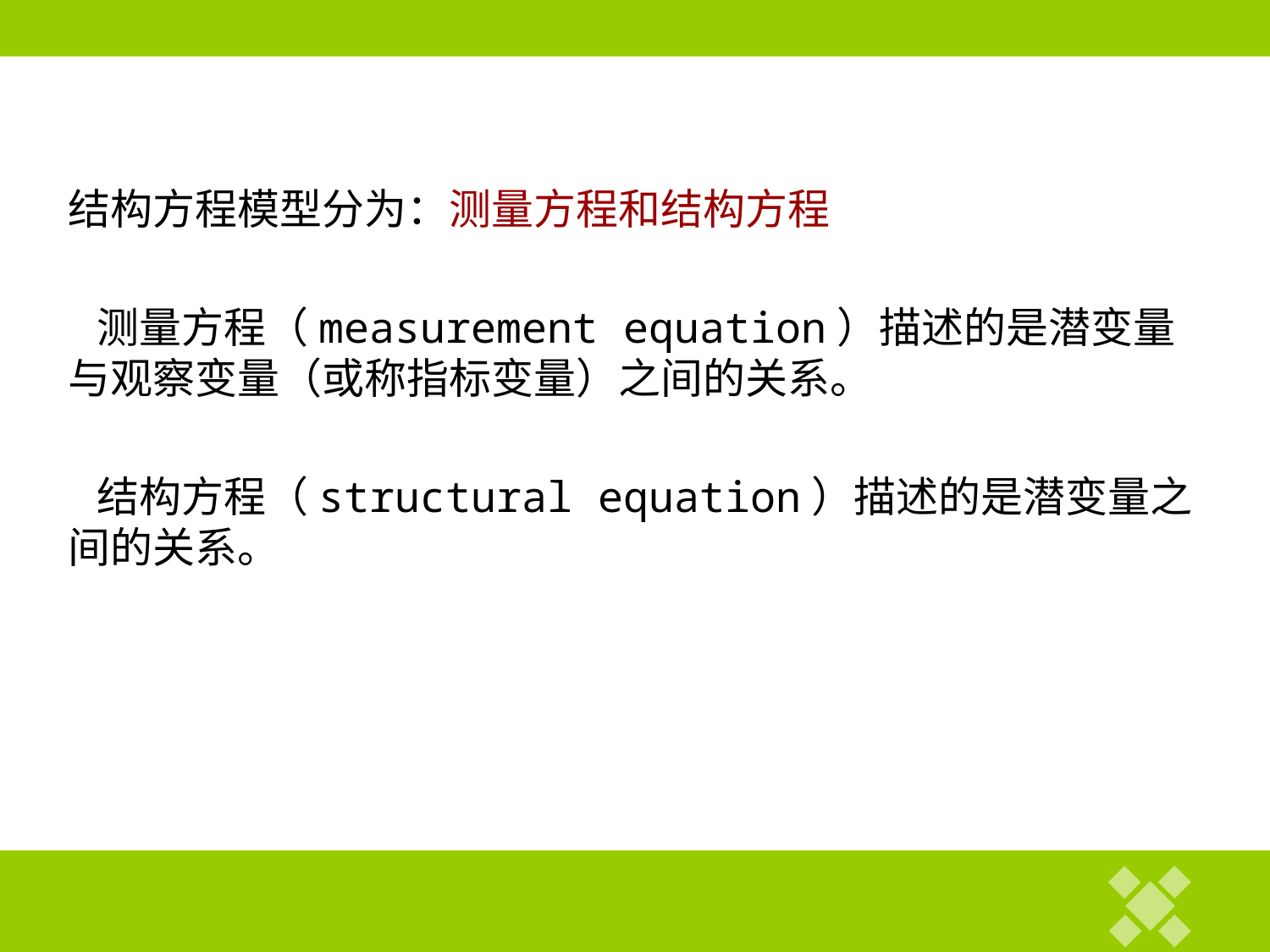

结构方程模型分为：测量方程和结构方程

  测量方程（measurement equation）描述的是潜变量与观察变量（或称指标变量）之间的关系。

  结构方程（structural equation）描述的是潜变量之间的关系。